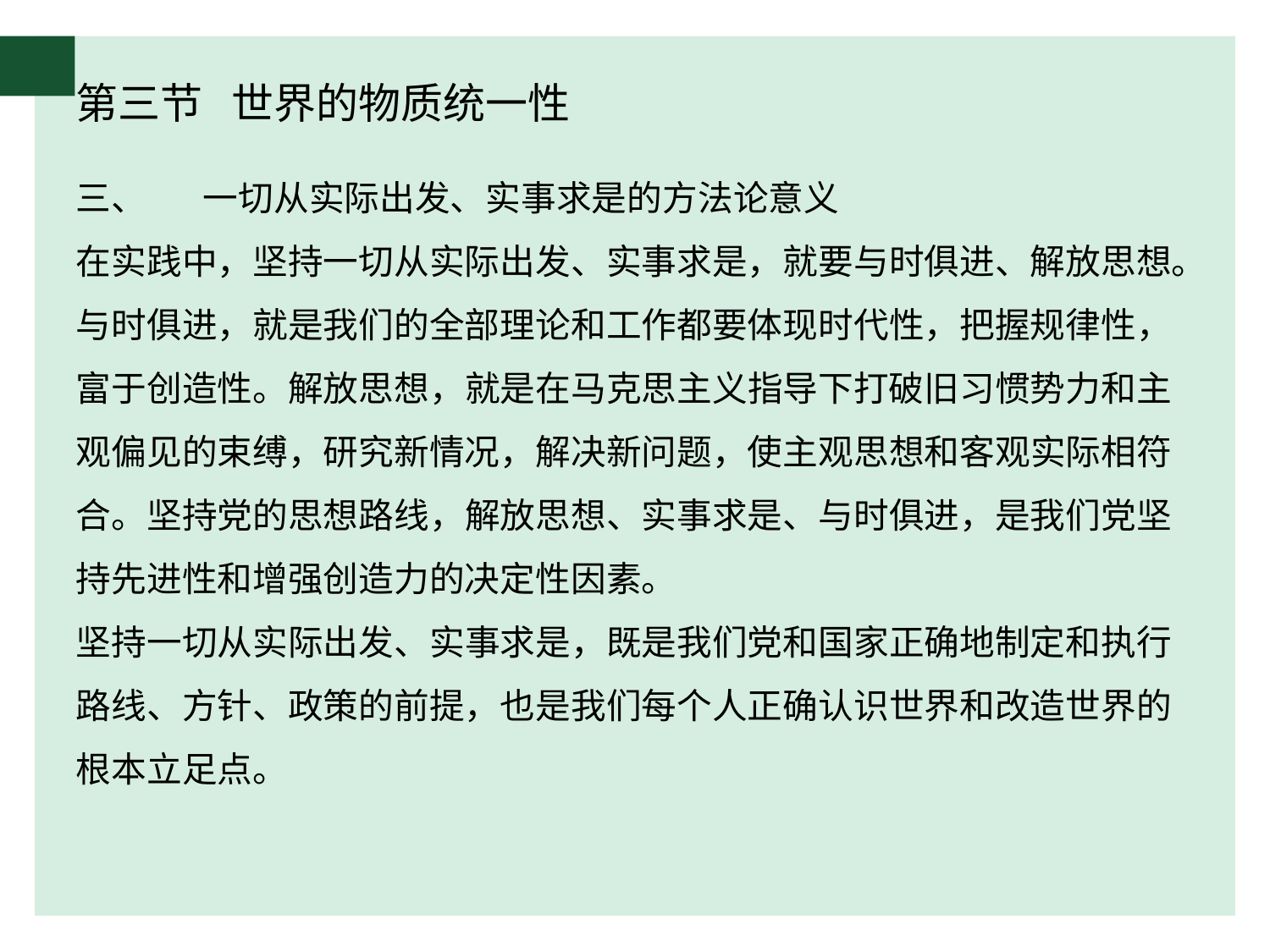

# 第三节   世界的物质统一性
三、	一切从实际出发、实事求是的方法论意义
在实践中，坚持一切从实际出发、实事求是，就要与时俱进、解放思想。与时俱进，就是我们的全部理论和工作都要体现时代性，把握规律性，富于创造性。解放思想，就是在马克思主义指导下打破旧习惯势力和主观偏见的束缚，研究新情况，解决新问题，使主观思想和客观实际相符合。坚持党的思想路线，解放思想、实事求是、与时俱进，是我们党坚持先进性和增强创造力的决定性因素。
坚持一切从实际出发、实事求是，既是我们党和国家正确地制定和执行路线、方针、政策的前提，也是我们每个人正确认识世界和改造世界的根本立足点。